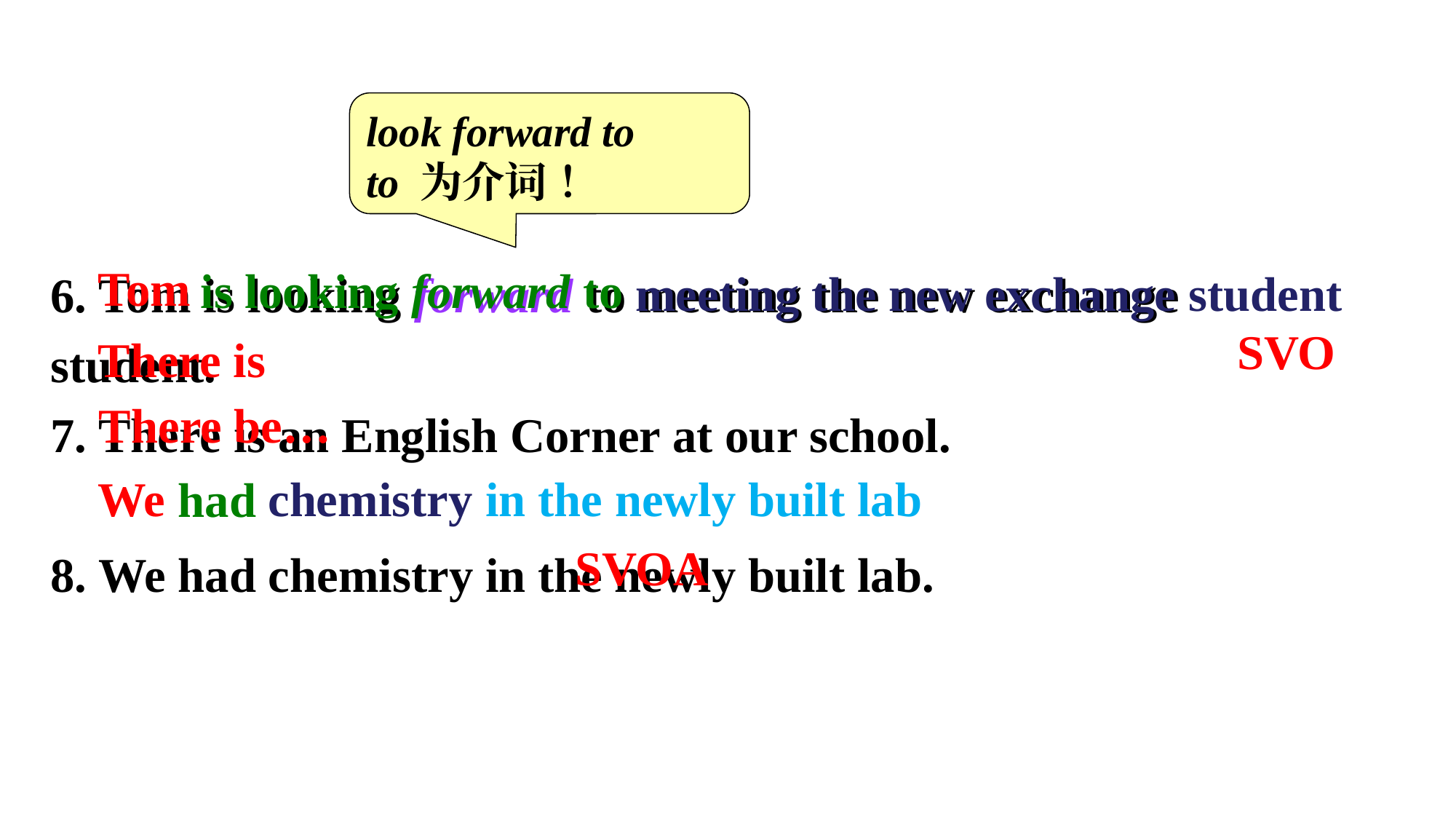

look forward to
to 为介词 ！
meeting the new exchange student
6. Tom is looking forward to meeting the new exchange student.
7. There is an English Corner at our school.

8. We had chemistry in the newly built lab.
Tom
is looking forward to
SVO
There is
There be…
We
chemistry
in the newly built lab
had
SVOA